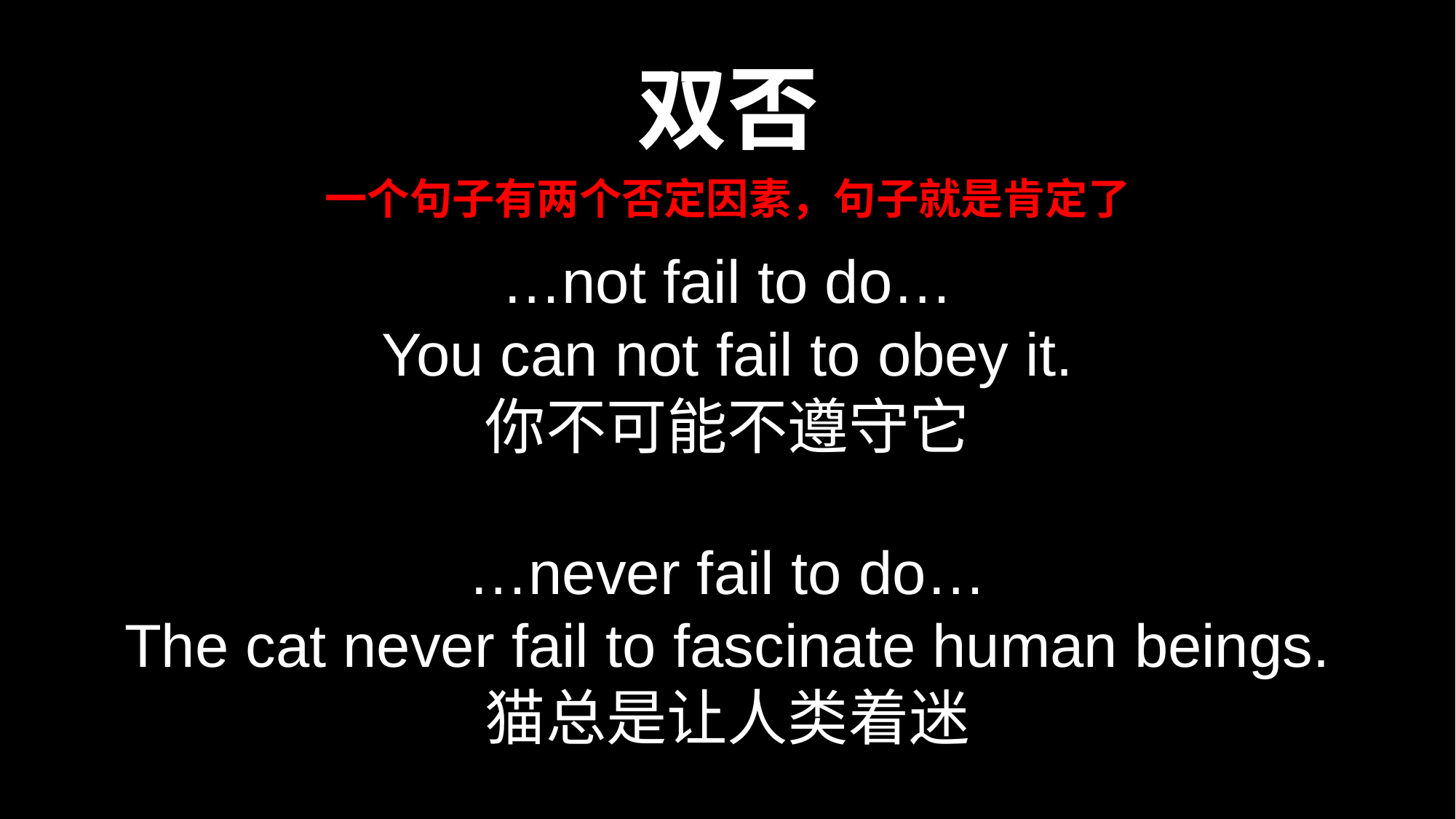

双否
一个句子有两个否定因素，句子就是肯定了
…not fail to do…
You can not fail to obey it.
你不可能不遵守它

…never fail to do…
The cat never fail to fascinate human beings.
猫总是让人类着迷